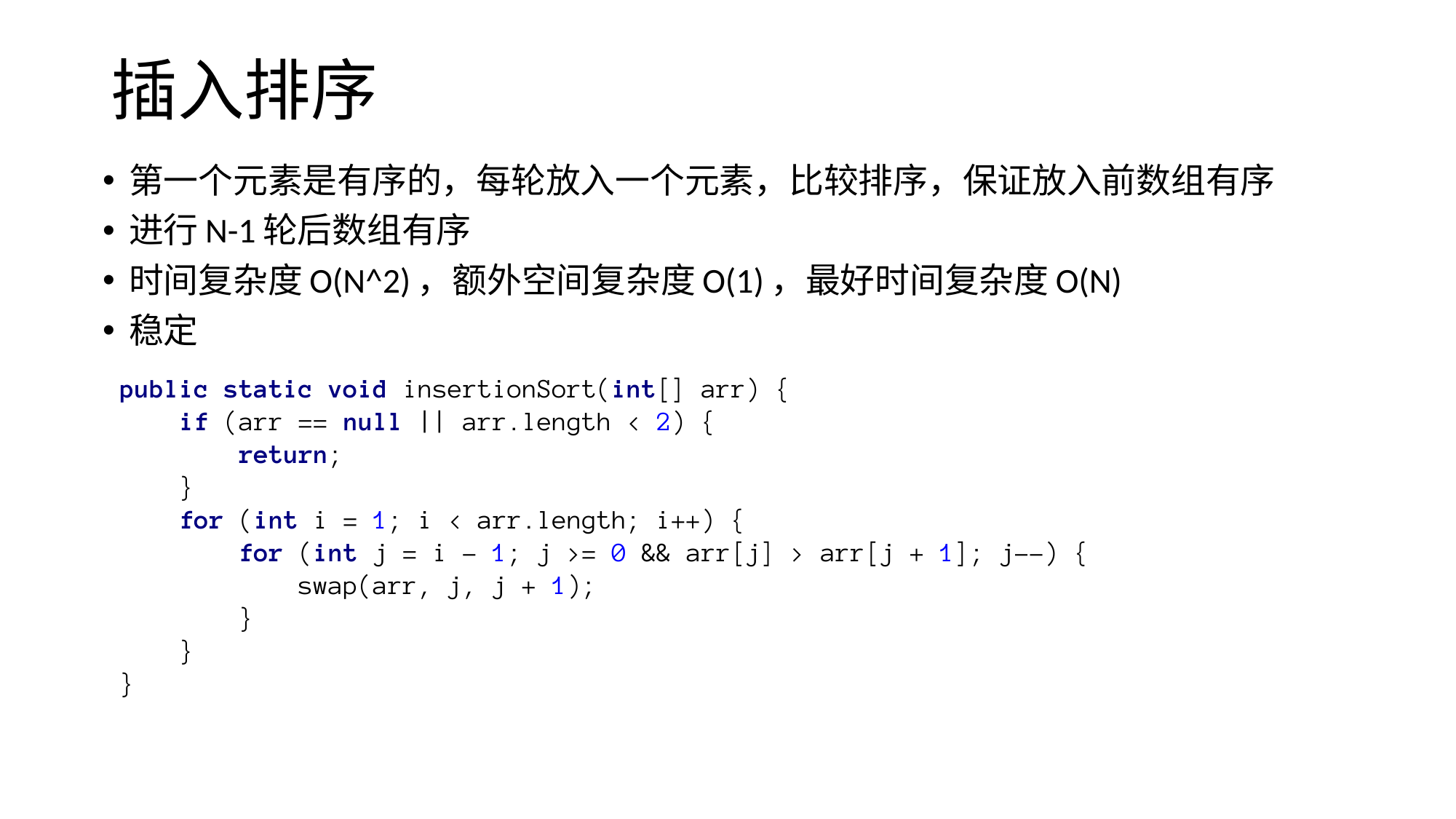

# 插入排序
第一个元素是有序的，每轮放入一个元素，比较排序，保证放入前数组有序
进行N-1轮后数组有序
时间复杂度O(N^2)，额外空间复杂度O(1)，最好时间复杂度O(N)
稳定

public static void insertionSort(int[] arr) {
    if (arr == null || arr.length < 2) {
        return;
    }
    for (int i = 1; i < arr.length; i++) {
        for (int j = i - 1; j >= 0 && arr[j] > arr[j + 1]; j--) {
            swap(arr, j, j + 1);
        }
    }
}